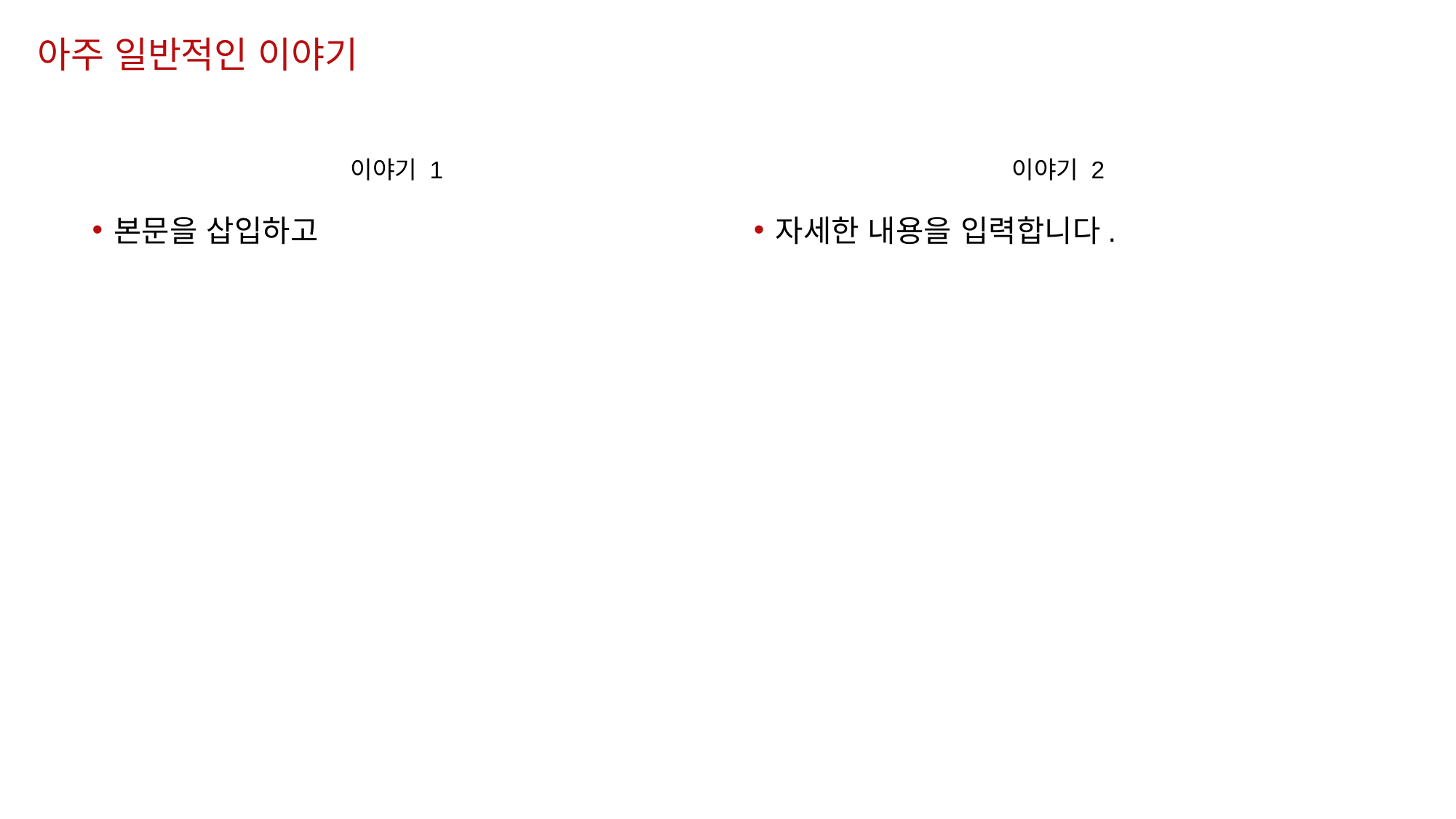

# 아주 일반적인 이야기
이야기 1
이야기 2
본문을 삽입하고
자세한 내용을 입력합니다.